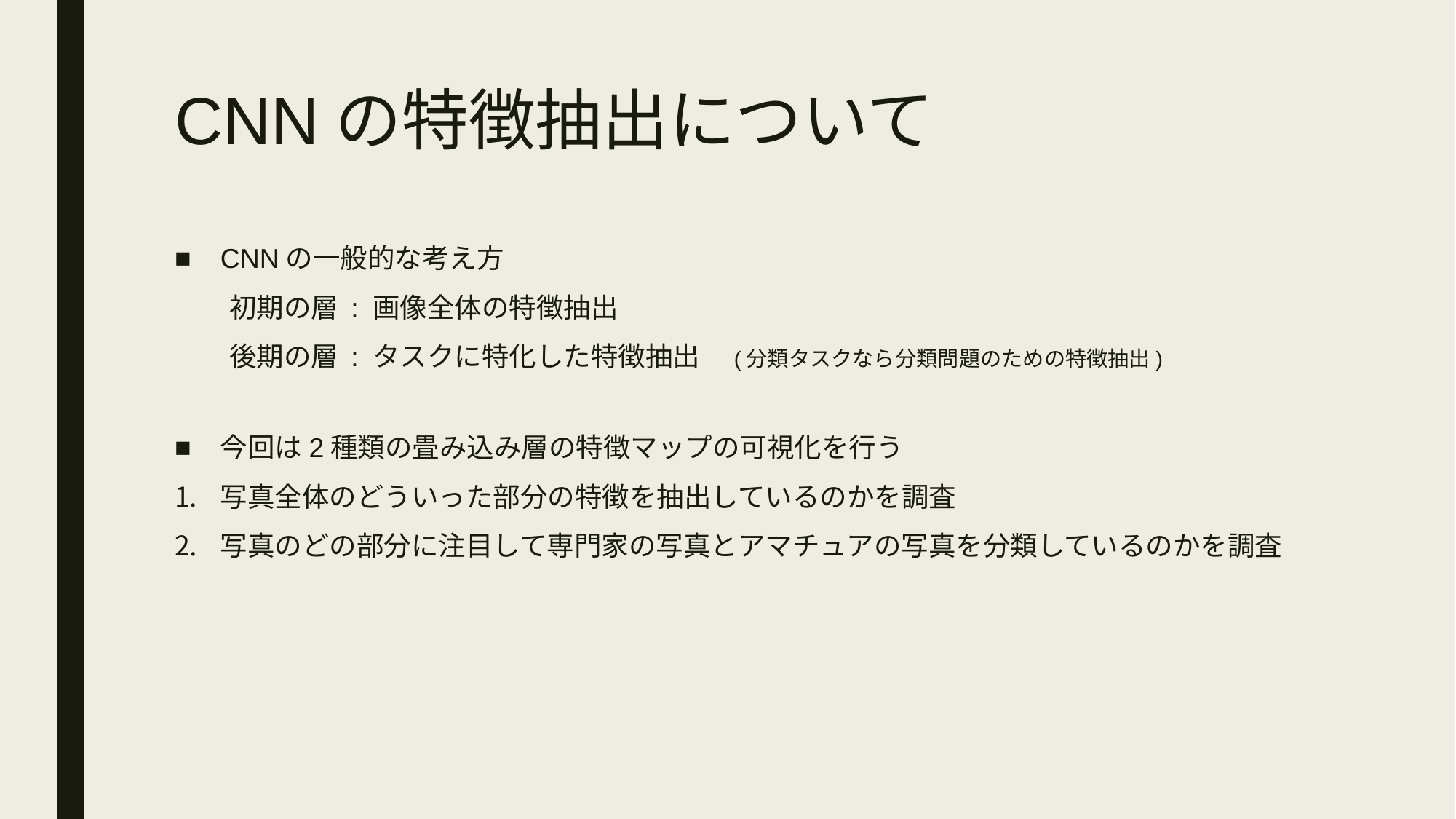

# CNNの特徴抽出について
CNNの一般的な考え方
　　初期の層 : 画像全体の特徴抽出
　　後期の層 : タスクに特化した特徴抽出　(分類タスクなら分類問題のための特徴抽出)

今回は2種類の畳み込み層の特徴マップの可視化を行う
写真全体のどういった部分の特徴を抽出しているのかを調査
写真のどの部分に注目して専門家の写真とアマチュアの写真を分類しているのかを調査